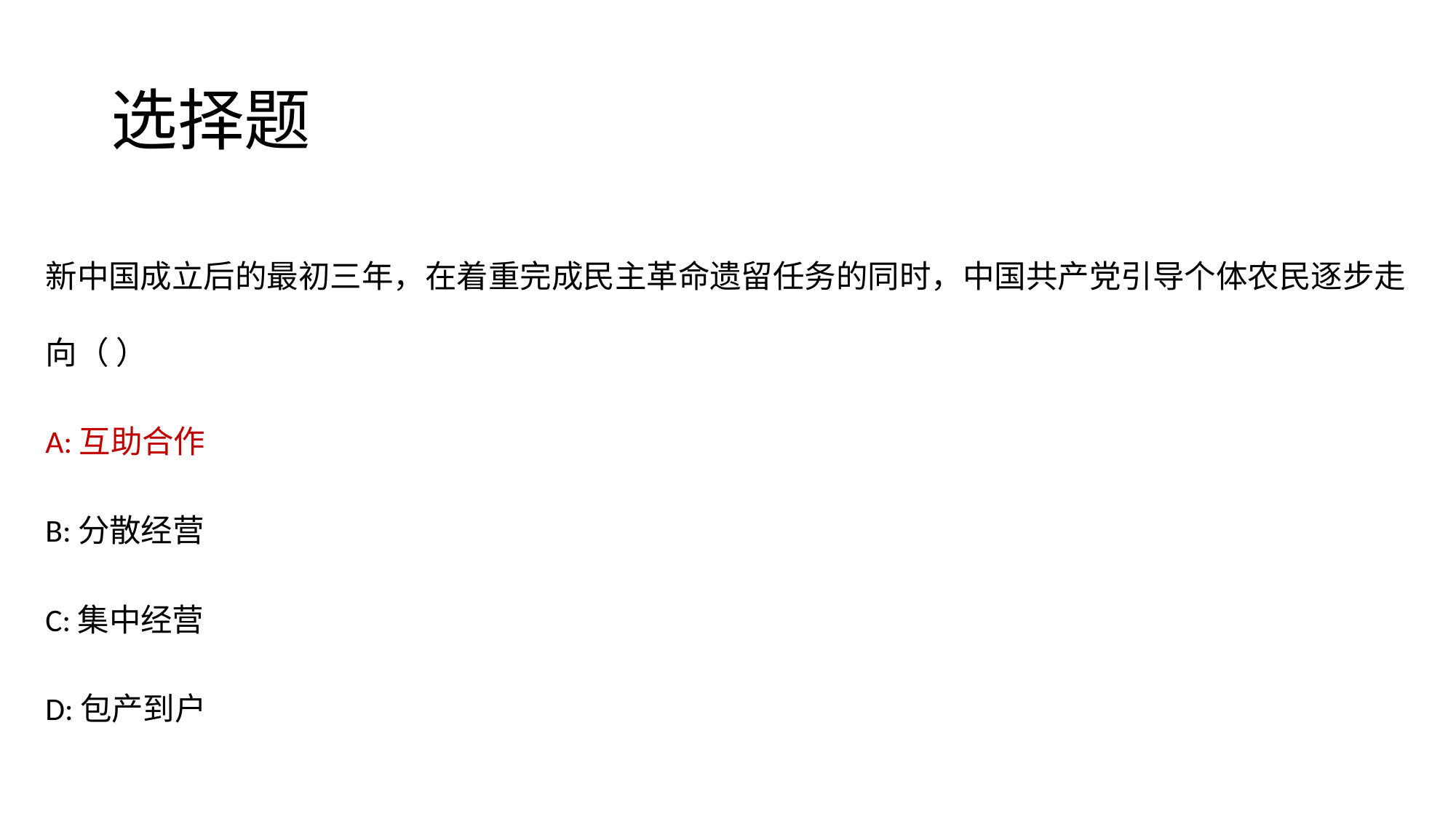

# 选择题
新中国成立后的最初三年，在着重完成民主革命遗留任务的同时，中国共产党引导个体农民逐步走向（ ）
A:互助合作
B:分散经营
C:集中经营
D:包产到户